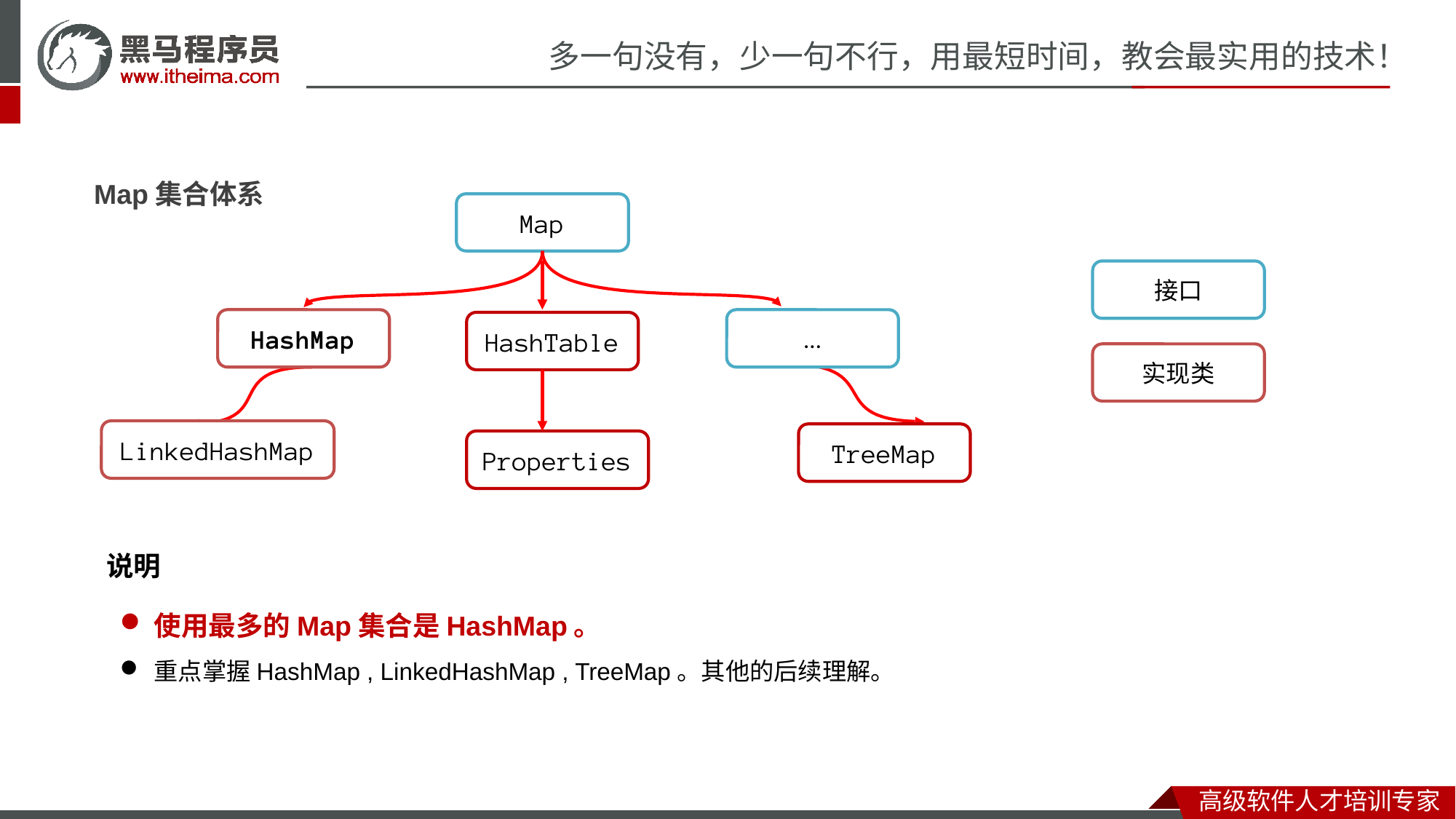

Map集合体系
Map
接口
HashMap
…
HashTable
实现类
LinkedHashMap
TreeMap
Properties
说明
使用最多的Map集合是HashMap。
重点掌握HashMap , LinkedHashMap , TreeMap。其他的后续理解。